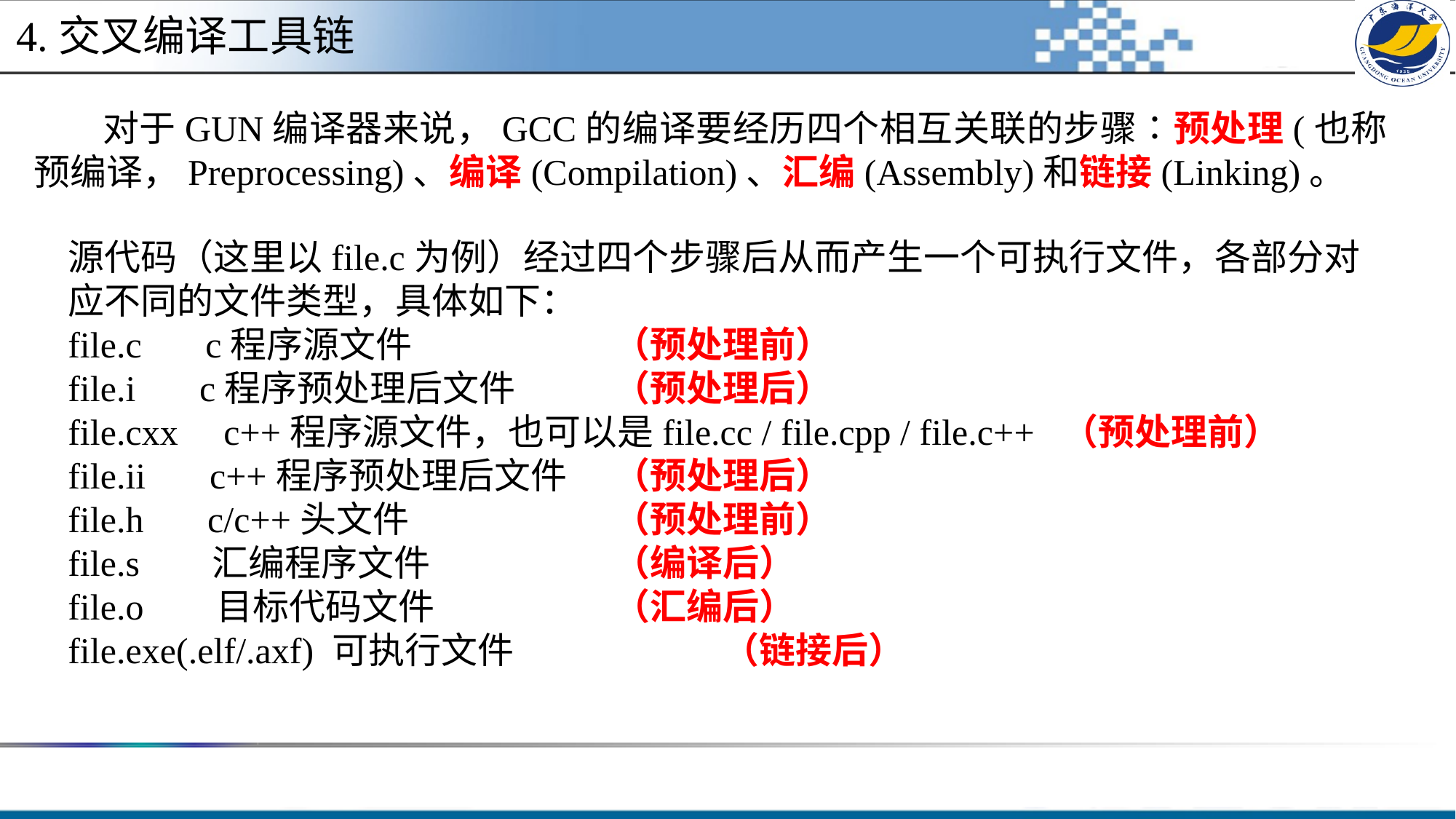

4.交叉编译工具链

       对于GUN编译器来说，GCC的编译要经历四个相互关联的步骤∶预处理(也称预编译，Preprocessing)、编译(Compilation)、汇编(Assembly)和链接(Linking)。
源代码（这里以file.c为例）经过四个步骤后从而产生一个可执行文件，各部分对应不同的文件类型，具体如下：
file.c       c程序源文件		（预处理前）
file.i       c程序预处理后文件	（预处理后）
file.cxx     c++程序源文件，也可以是file.cc / file.cpp / file.c++  （预处理前）
file.ii       c++程序预处理后文件  	（预处理后）
file.h       c/c++头文件		（预处理前）
file.s       汇编程序文件		（编译后）
file.o       目标代码文件		（汇编后）
file.exe(.elf/.axf) 可执行文件		（链接后）